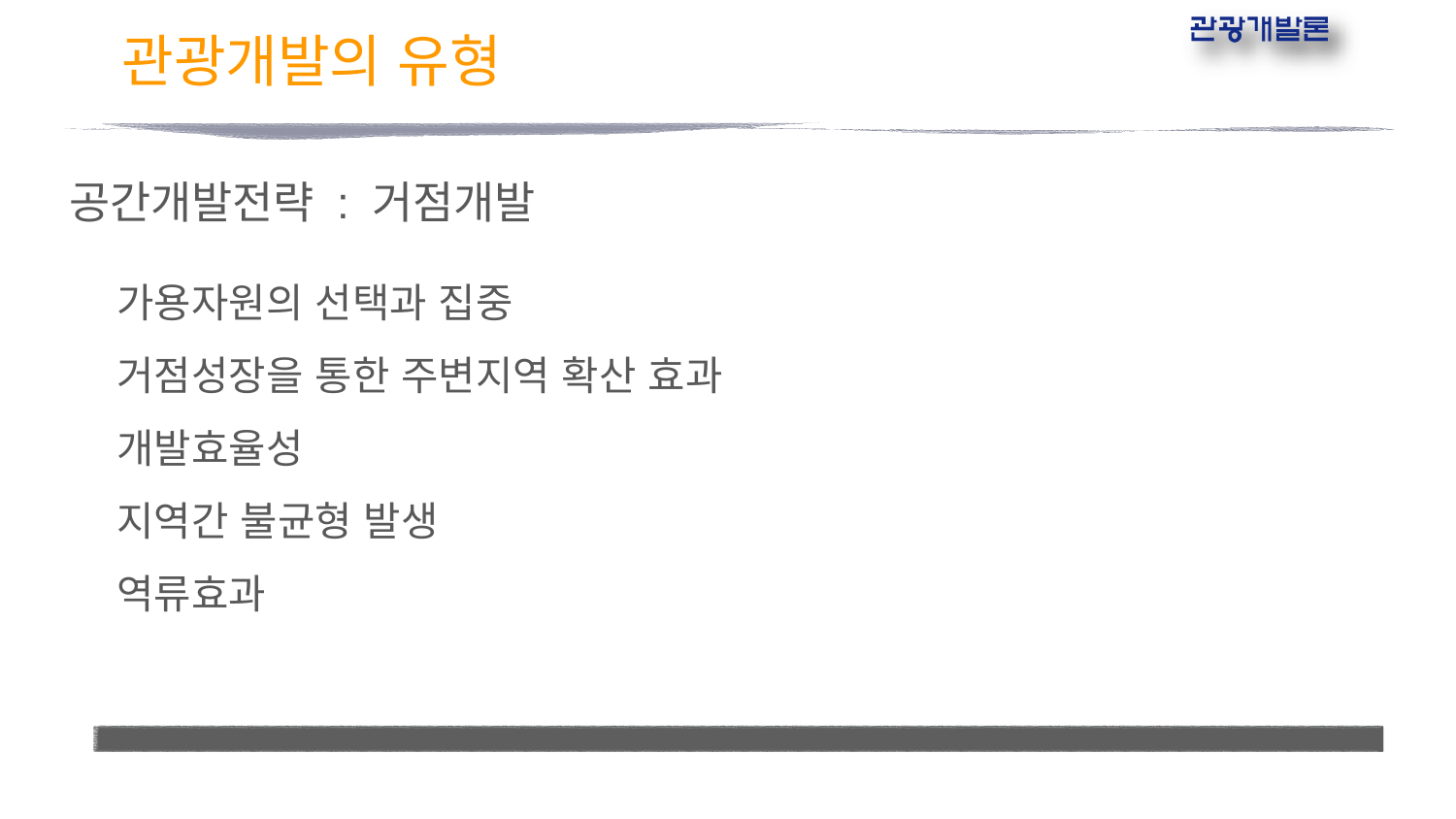

# 관광개발의 유형
공간개발전략 : 거점개발
가용자원의 선택과 집중
거점성장을 통한 주변지역 확산 효과
개발효율성
지역간 불균형 발생
역류효과